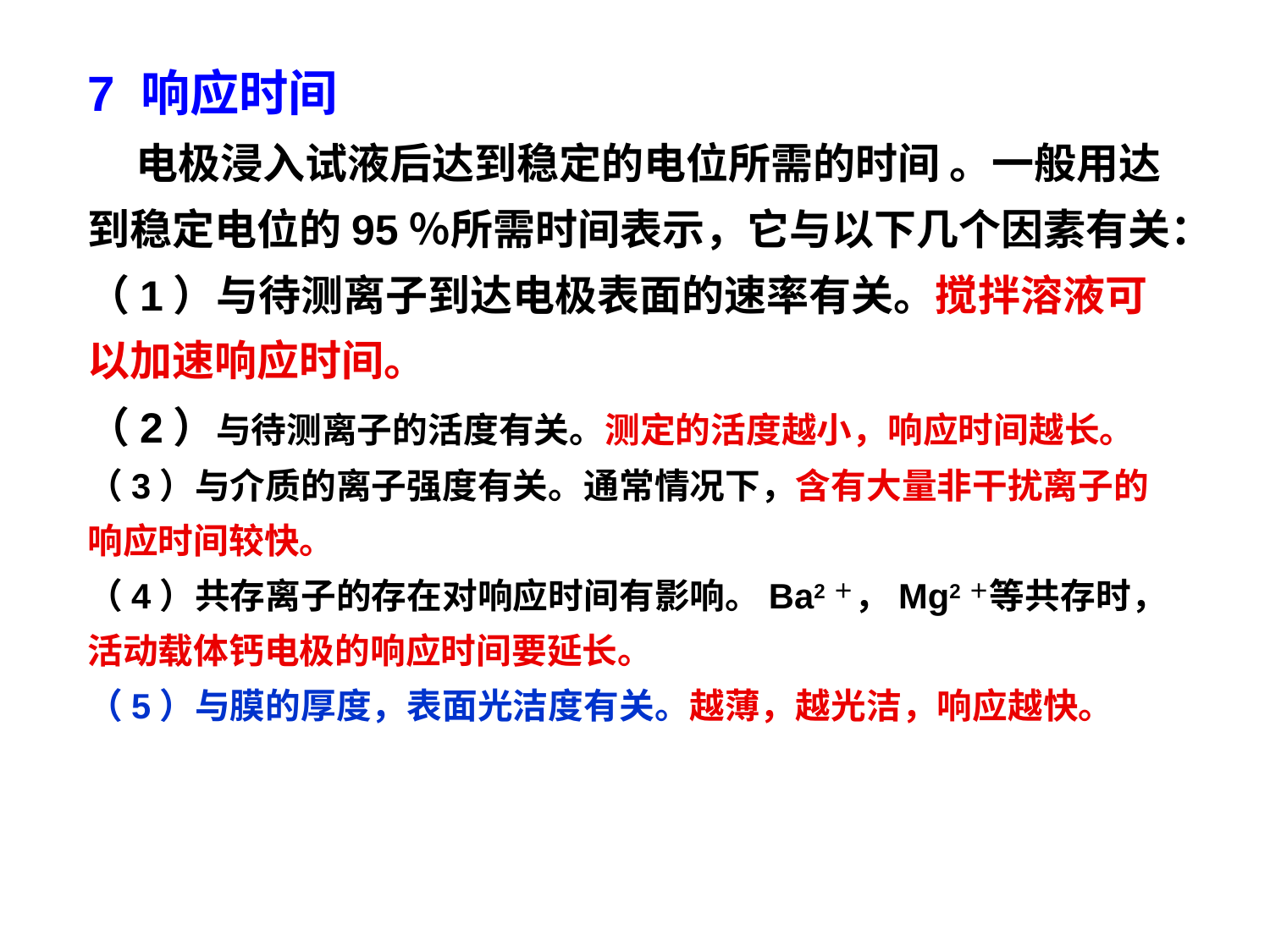

7 响应时间
    电极浸入试液后达到稳定的电位所需的时间 。一般用达到稳定电位的95％所需时间表示，它与以下几个因素有关：
（1）与待测离子到达电极表面的速率有关。搅拌溶液可以加速响应时间。
（2）与待测离子的活度有关。测定的活度越小，响应时间越长。
（3）与介质的离子强度有关。通常情况下，含有大量非干扰离子的响应时间较快。
（4）共存离子的存在对响应时间有影响。Ba2＋，Mg2＋等共存时，活动载体钙电极的响应时间要延长。
（5）与膜的厚度，表面光洁度有关。越薄，越光洁，响应越快。